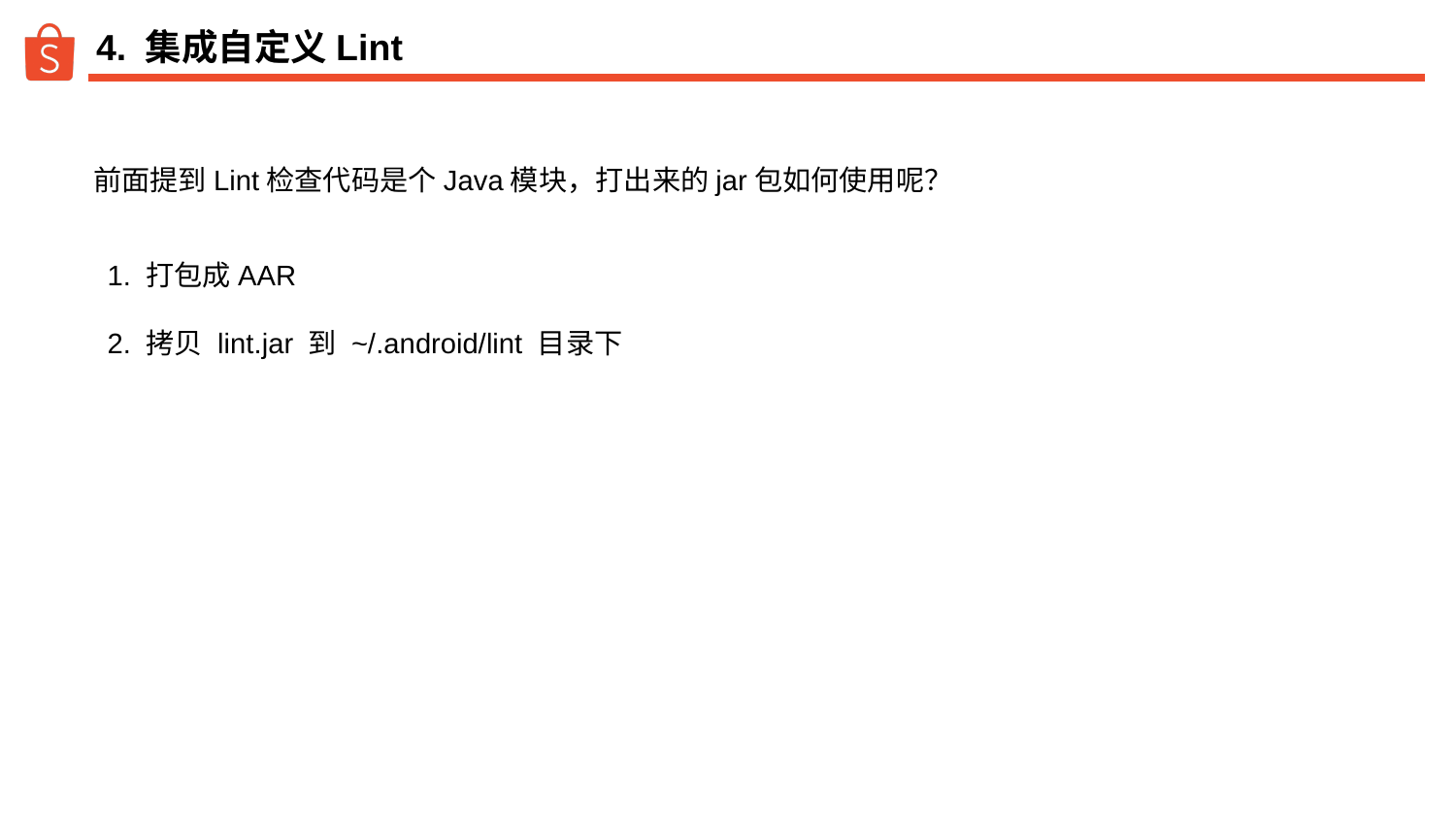

# 4. 集成自定义Lint
前面提到Lint检查代码是个Java模块，打出来的jar包如何使用呢？

1. 打包成AAR

2. 拷贝 lint.jar 到 ~/.android/lint 目录下